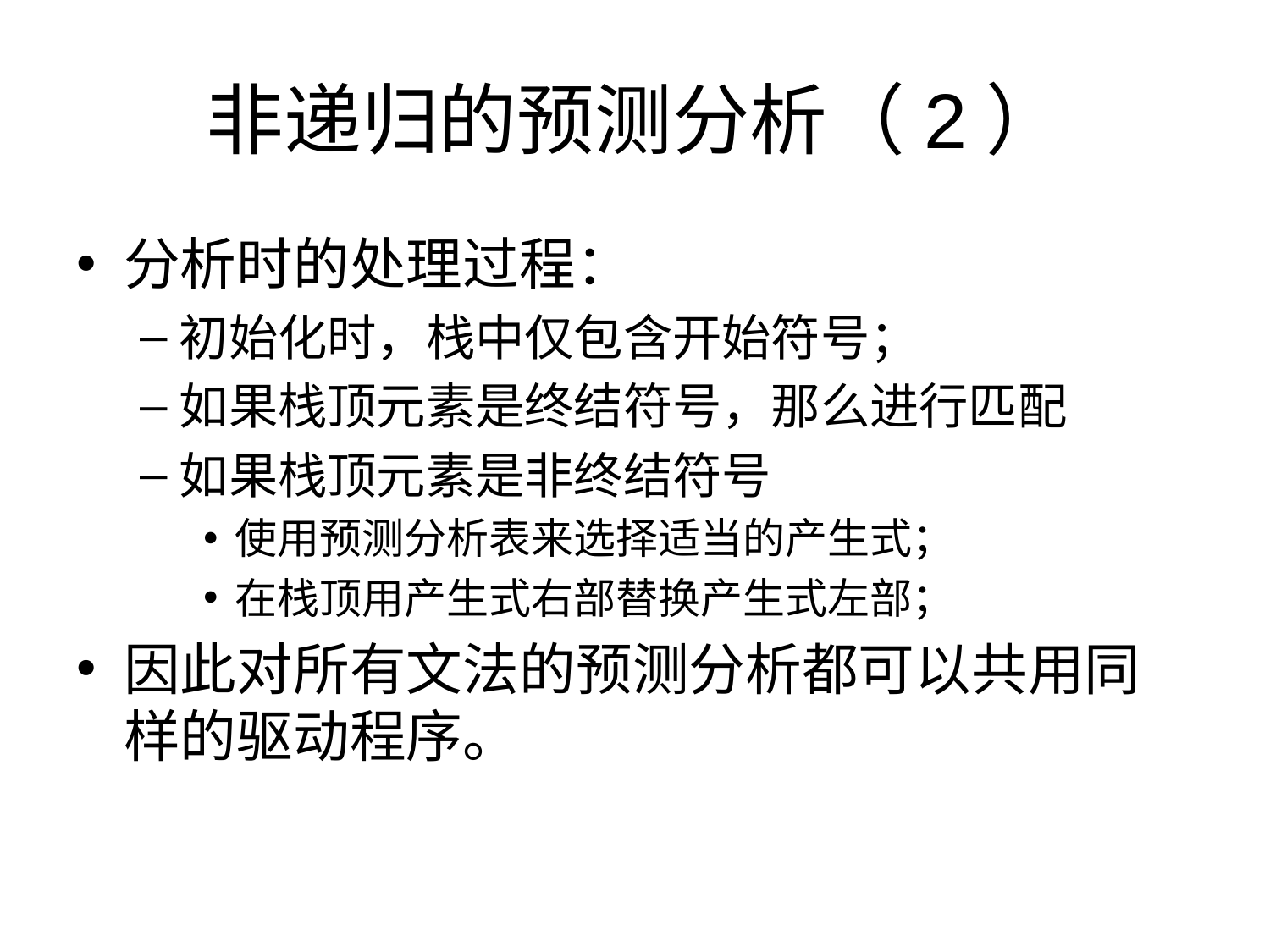

# 非递归的预测分析（2）
分析时的处理过程：
初始化时，栈中仅包含开始符号；
如果栈顶元素是终结符号，那么进行匹配
如果栈顶元素是非终结符号
使用预测分析表来选择适当的产生式；
在栈顶用产生式右部替换产生式左部；
因此对所有文法的预测分析都可以共用同样的驱动程序。